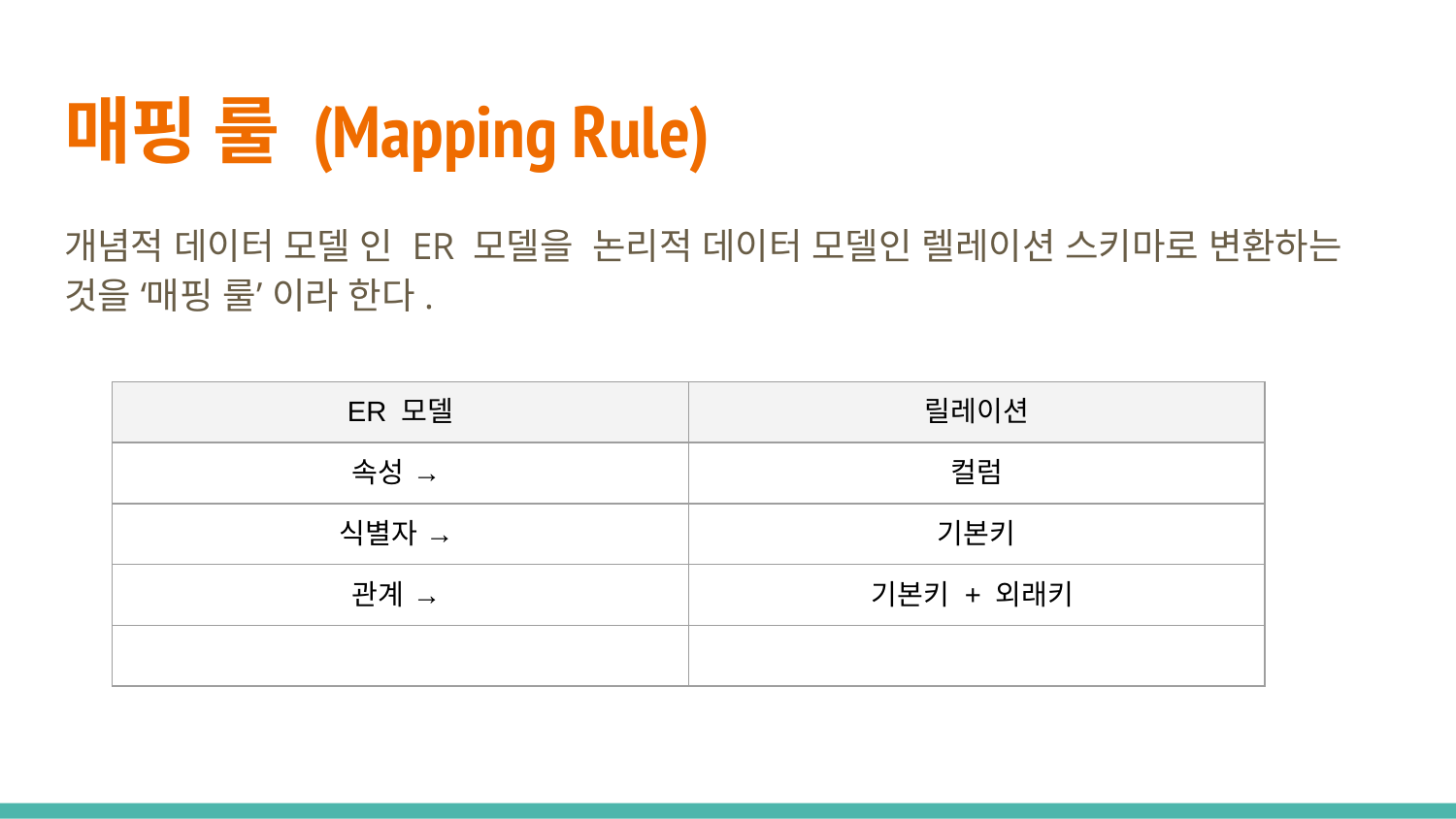

# 매핑 룰 (Mapping Rule)
개념적 데이터 모델 인 ER 모델을  논리적 데이터 모델인 렐레이션 스키마로 변환하는 것을 ‘매핑 룰’ 이라 한다.
| ER 모델 | 릴레이션 |
| --- | --- |
| 속성 → | 컬럼 |
| 식별자 → | 기본키 |
| 관계 → | 기본키 + 외래키 |
|  |  |